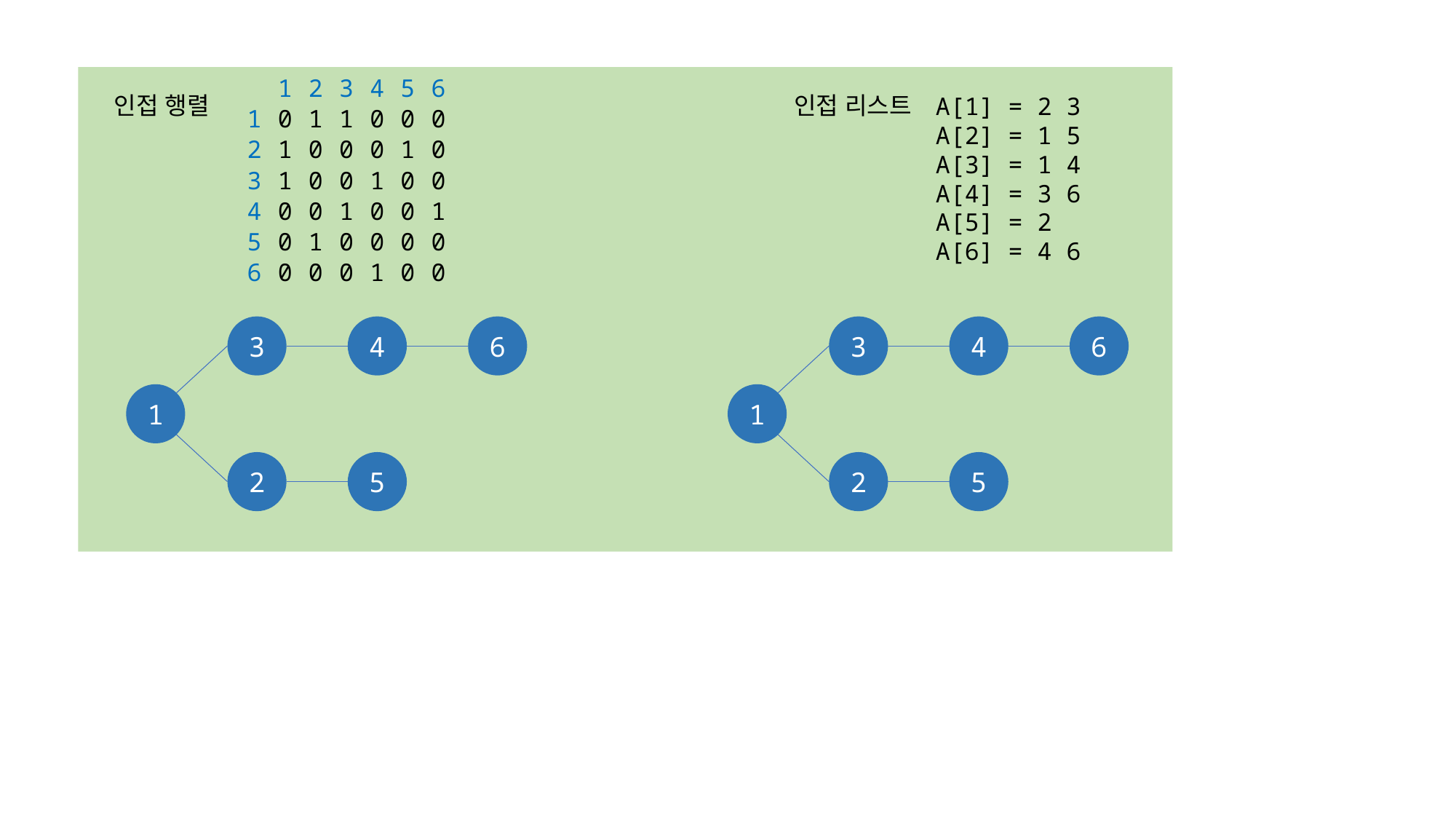

|  | 1 | 2 | 3 | 4 | 5 | 6 |
| --- | --- | --- | --- | --- | --- | --- |
| 1 | 0 | 1 | 1 | 0 | 0 | 0 |
| 2 | 1 | 0 | 0 | 0 | 1 | 0 |
| 3 | 1 | 0 | 0 | 1 | 0 | 0 |
| 4 | 0 | 0 | 1 | 0 | 0 | 1 |
| 5 | 0 | 1 | 0 | 0 | 0 | 0 |
| 6 | 0 | 0 | 0 | 1 | 0 | 0 |
인접 리스트
A[1] = 2 3
A[2] = 1 5
A[3] = 1 4
A[4] = 3 6
A[5] = 2
A[6] = 4 6
인접 행렬
3
4
6
1
2
5
3
4
6
1
2
5